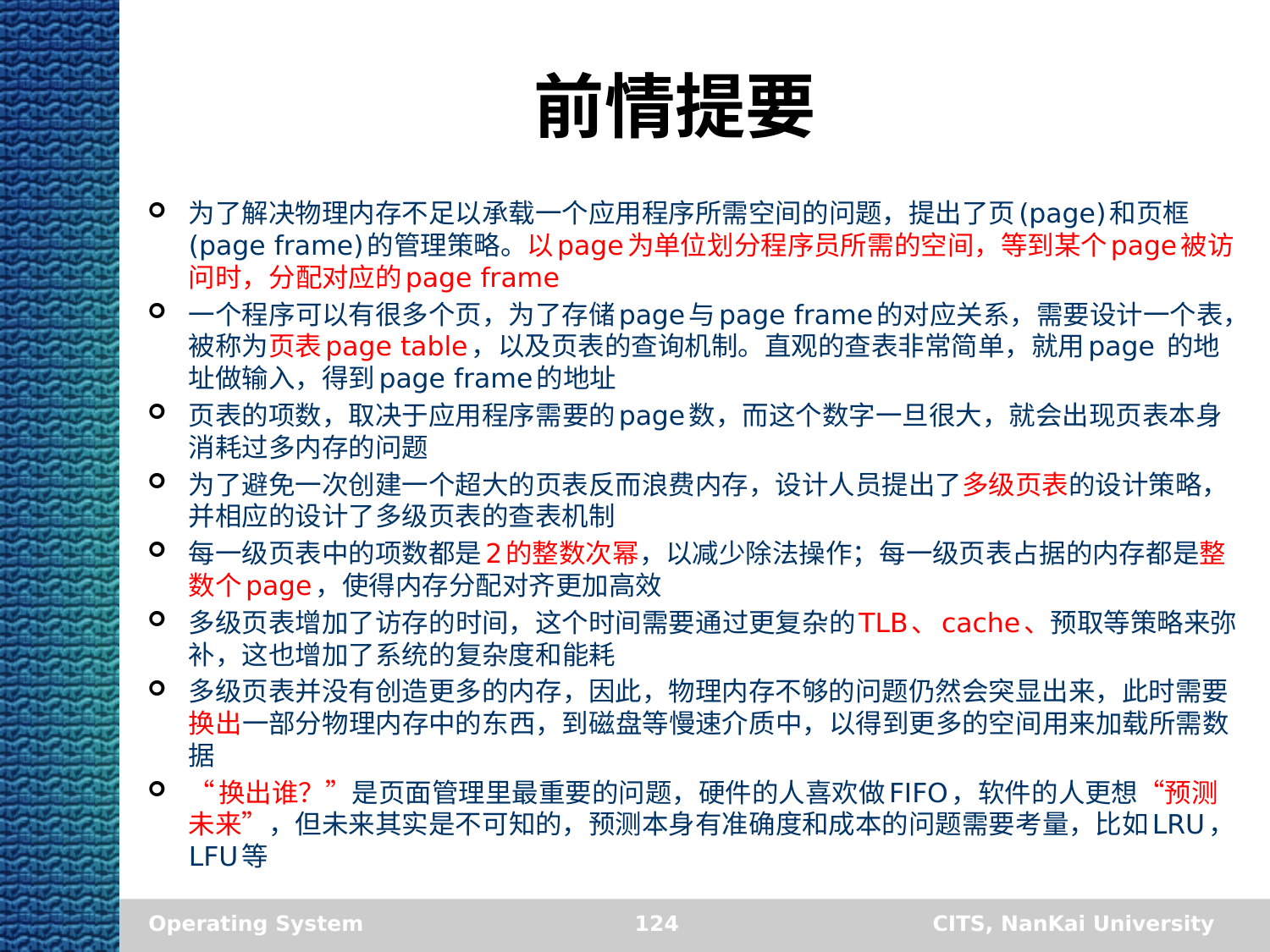

# 前情提要
为了解决物理内存不足以承载一个应用程序所需空间的问题，提出了页(page)和页框(page frame)的管理策略。以page为单位划分程序员所需的空间，等到某个page被访问时，分配对应的page frame
一个程序可以有很多个页，为了存储page与page frame的对应关系，需要设计一个表，被称为页表page table，以及页表的查询机制。直观的查表非常简单，就用page 的地址做输入，得到page frame的地址
页表的项数，取决于应用程序需要的page数，而这个数字一旦很大，就会出现页表本身消耗过多内存的问题
为了避免一次创建一个超大的页表反而浪费内存，设计人员提出了多级页表的设计策略，并相应的设计了多级页表的查表机制
每一级页表中的项数都是2的整数次幂，以减少除法操作；每一级页表占据的内存都是整数个page，使得内存分配对齐更加高效
多级页表增加了访存的时间，这个时间需要通过更复杂的TLB、cache、预取等策略来弥补，这也增加了系统的复杂度和能耗
多级页表并没有创造更多的内存，因此，物理内存不够的问题仍然会突显出来，此时需要换出一部分物理内存中的东西，到磁盘等慢速介质中，以得到更多的空间用来加载所需数据
“换出谁？”是页面管理里最重要的问题，硬件的人喜欢做FIFO，软件的人更想“预测未来”，但未来其实是不可知的，预测本身有准确度和成本的问题需要考量，比如LRU，LFU等
Operating System
124
CITS, NanKai University